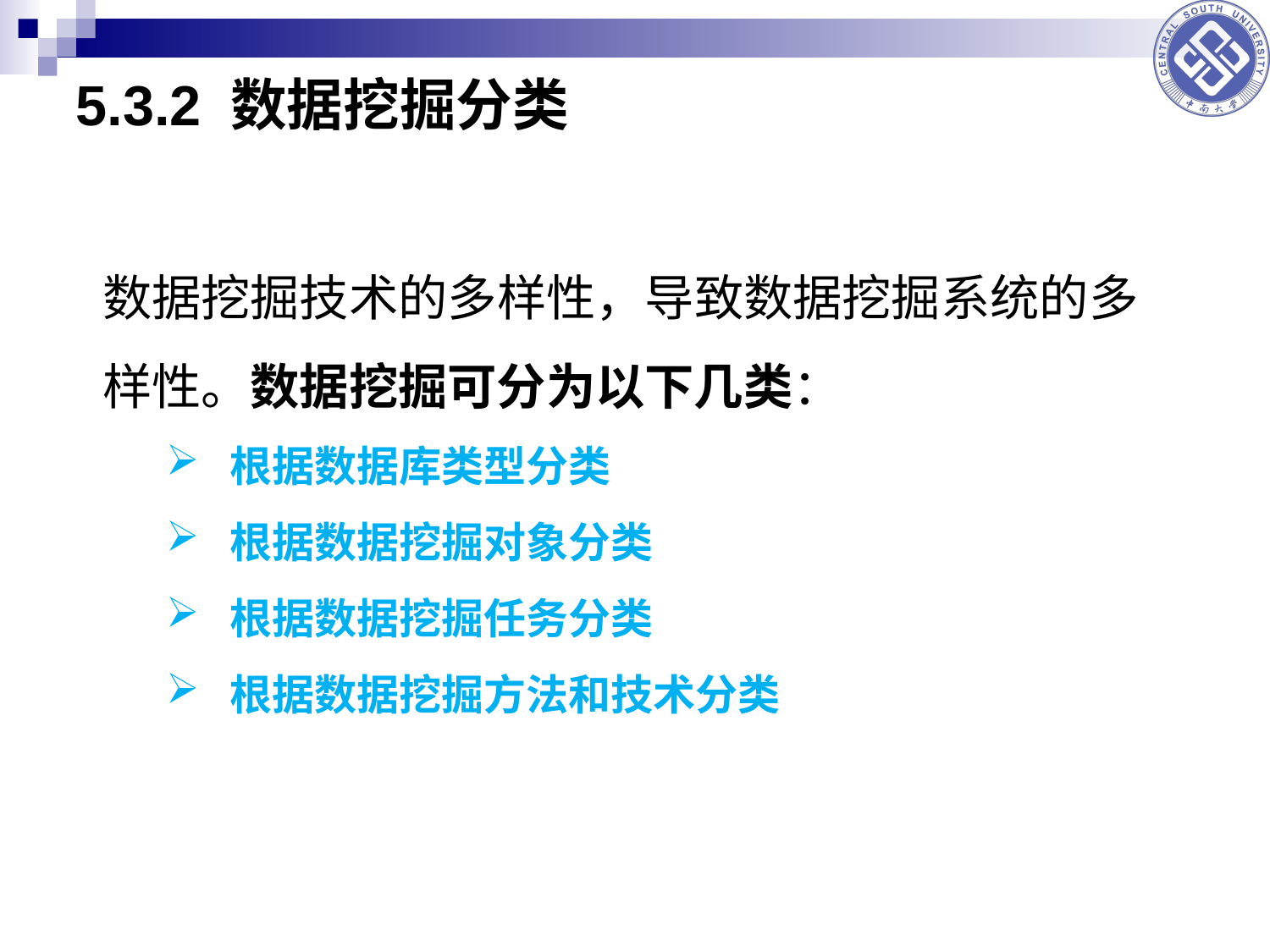

5.3.2 数据挖掘分类
数据挖掘技术的多样性，导致数据挖掘系统的多样性。数据挖掘可分为以下几类：
根据数据库类型分类
根据数据挖掘对象分类
根据数据挖掘任务分类
根据数据挖掘方法和技术分类